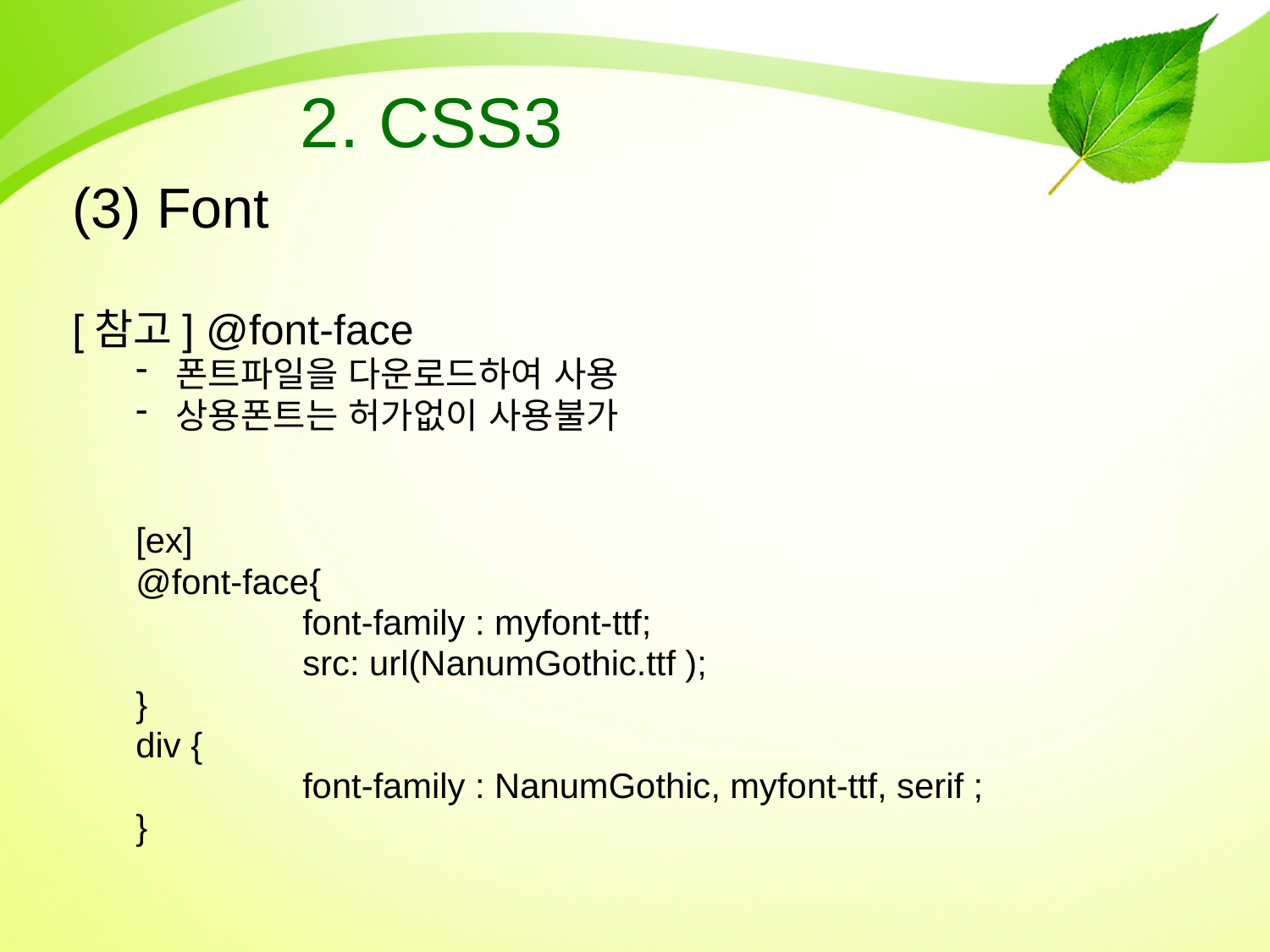

# 2. CSS3
(3) Font

[참고] @font-face
폰트파일을 다운로드하여 사용
상용폰트는 허가없이 사용불가

[ex]
@font-face{
		font-family : myfont-ttf;
		src: url(NanumGothic.ttf );
}
div {
		font-family : NanumGothic, myfont-ttf, serif ;
}